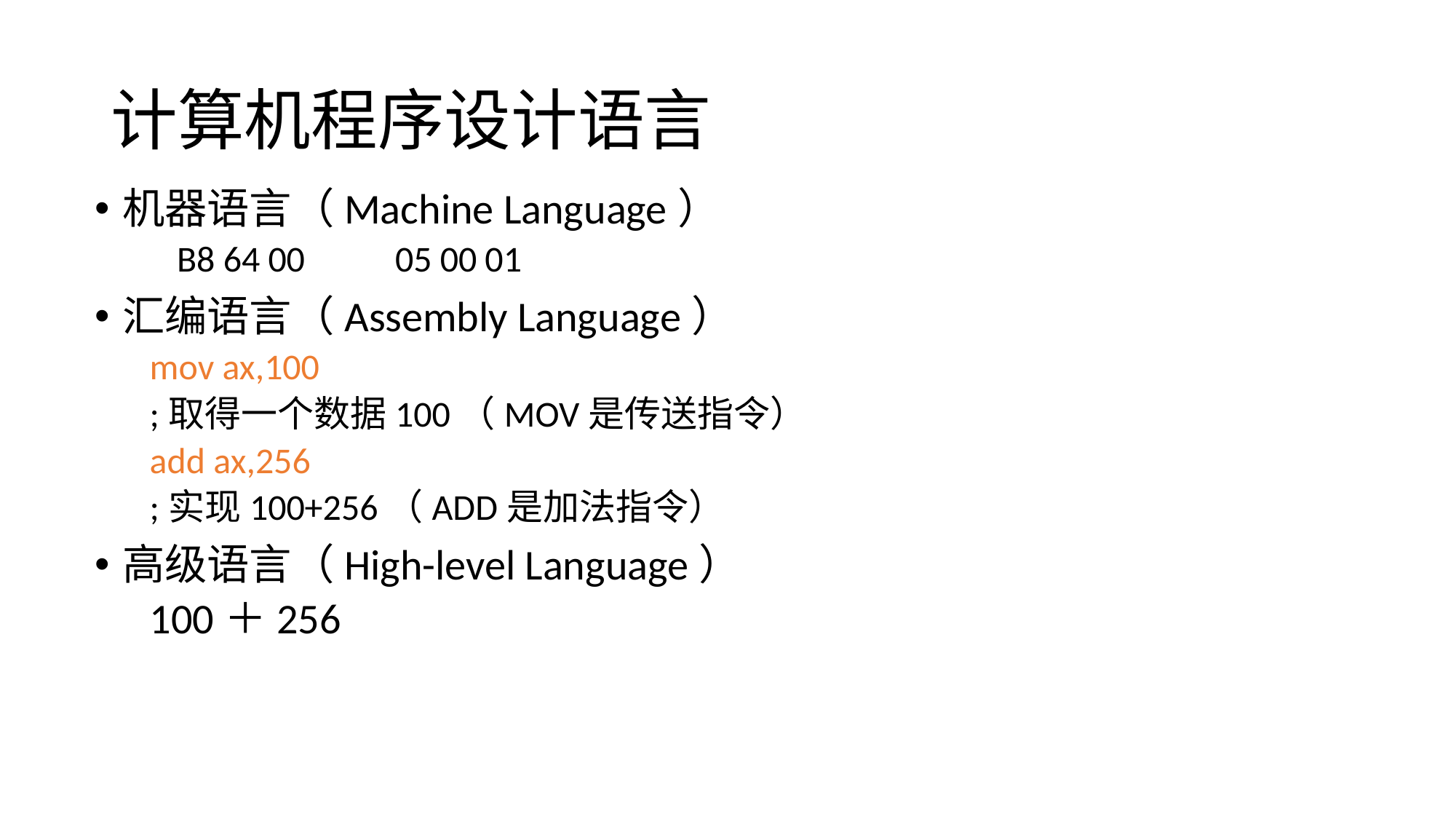

# 计算机程序设计语言
机器语言（Machine Language）
	B8 64 00 	05 00 01
汇编语言（Assembly Language）
mov ax,100
;取得一个数据100（MOV是传送指令）
add ax,256
;实现100+256（ADD是加法指令）
高级语言（High-level Language）
100＋256